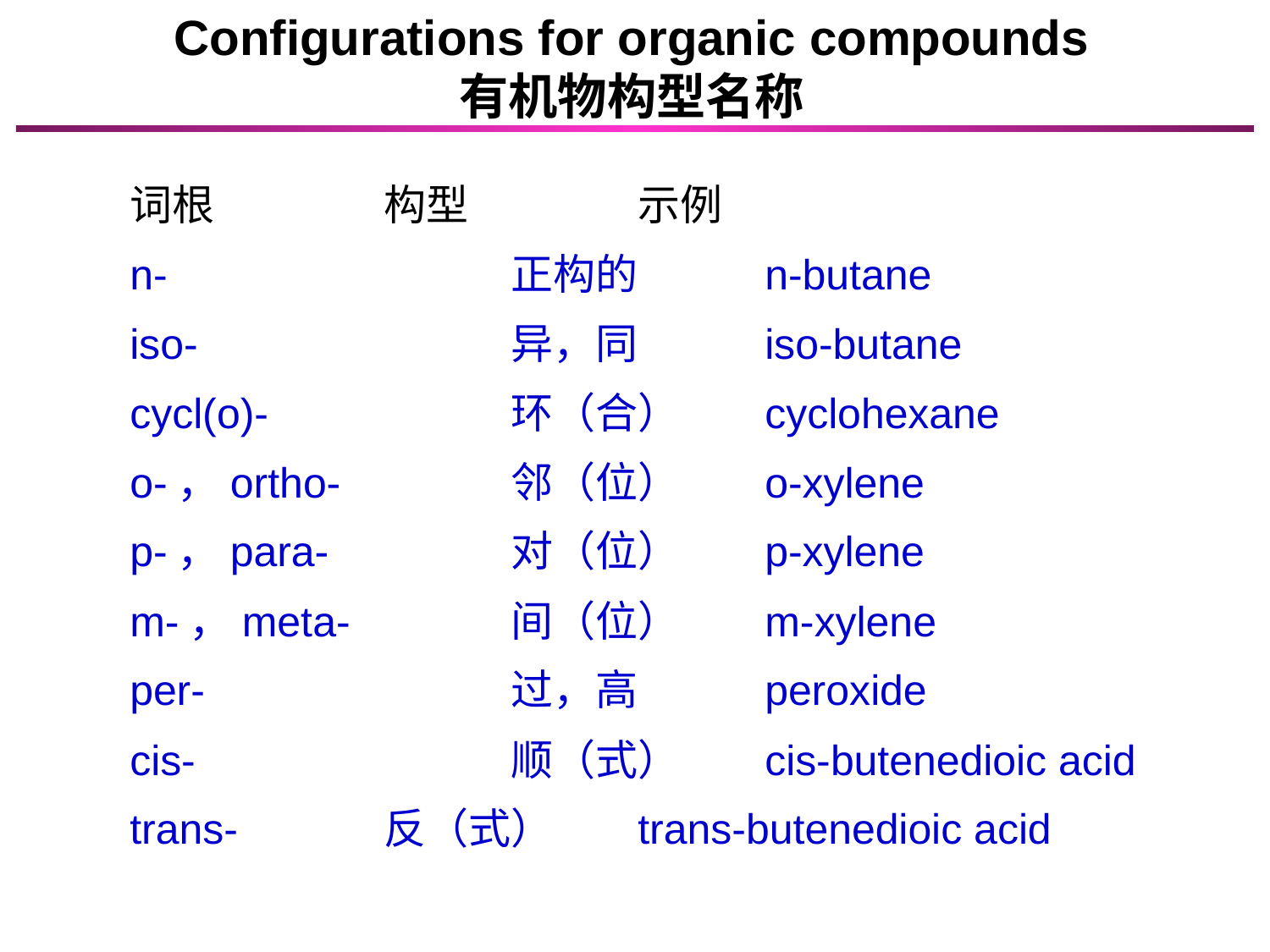

Configurations for organic compounds
有机物构型名称

	词根		构型		示例
	n-	  		正构的	n-butane
	iso-	  		异，同	iso-butane
	cycl(o)-		环（合）	cyclohexane
	o-，ortho-	  	邻（位）	o-xylene
	p-，para-	  	对（位）	p-xylene
	m-，meta-	  	间（位）	m-xylene
	per-			过，高	peroxide
	cis-			顺（式）	cis-butenedioic acid
	trans-		反（式）	trans-butenedioic acid